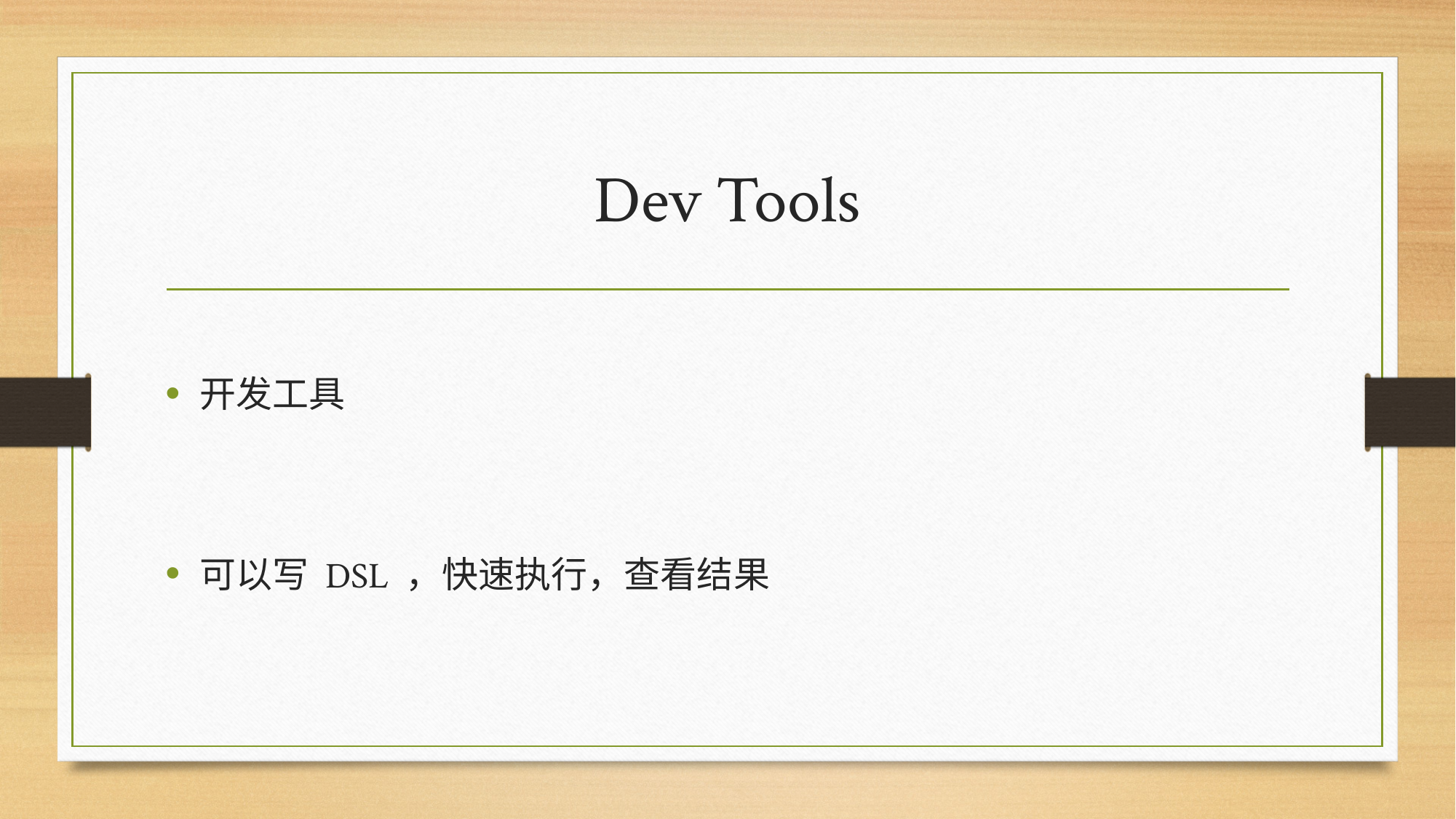

# Dev Tools

开发工具

可以写 DSL ，快速执行，查看结果